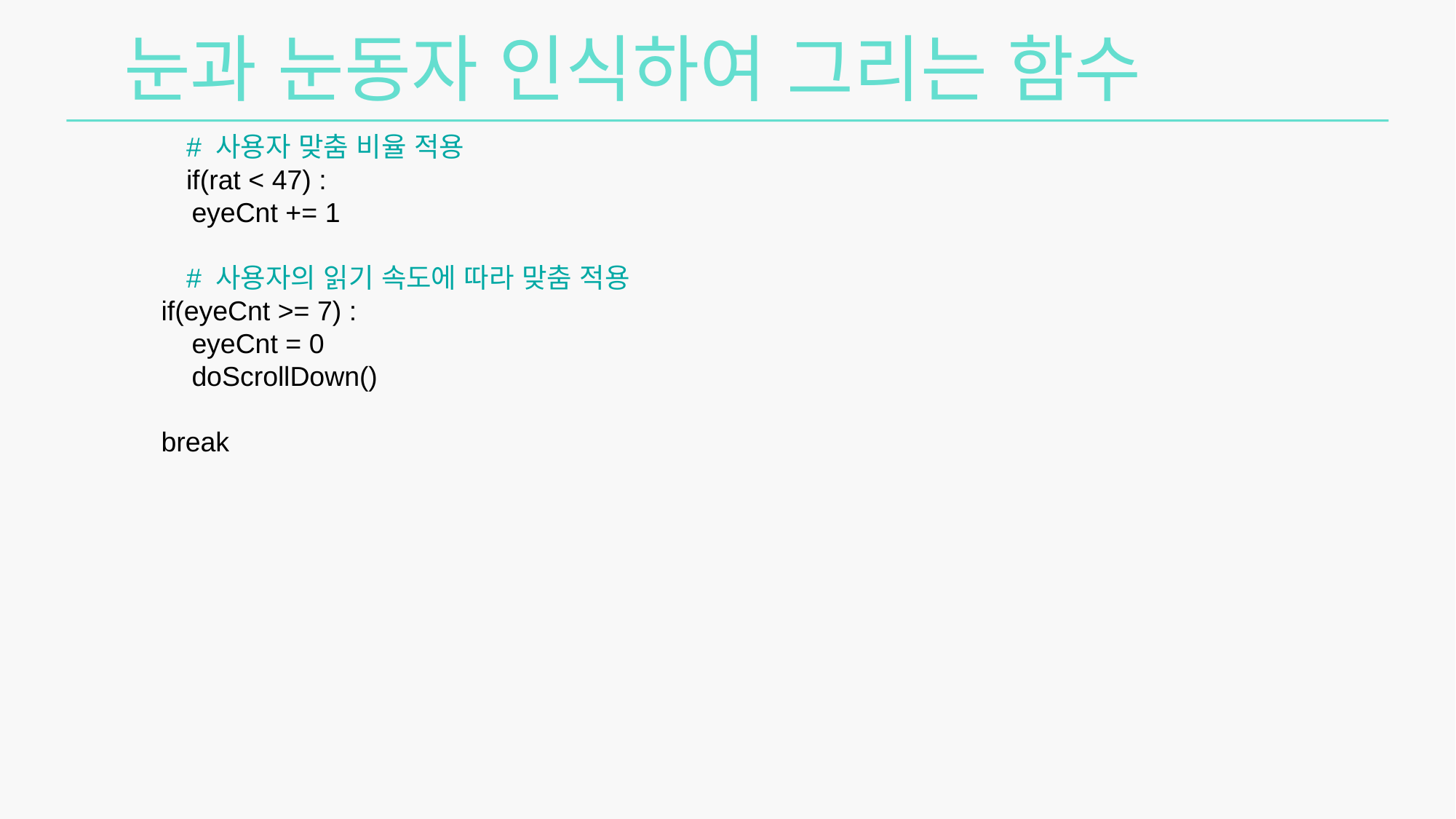

눈과 눈동자 인식하여 그리는 함수

	 # 사용자 맞춤 비율 적용
	 if(rat < 47) :
                eyeCnt += 1

	 # 사용자의 읽기 속도에 따라 맞춤 적용
            if(eyeCnt >= 7) :
                eyeCnt = 0
                doScrollDown()

            break